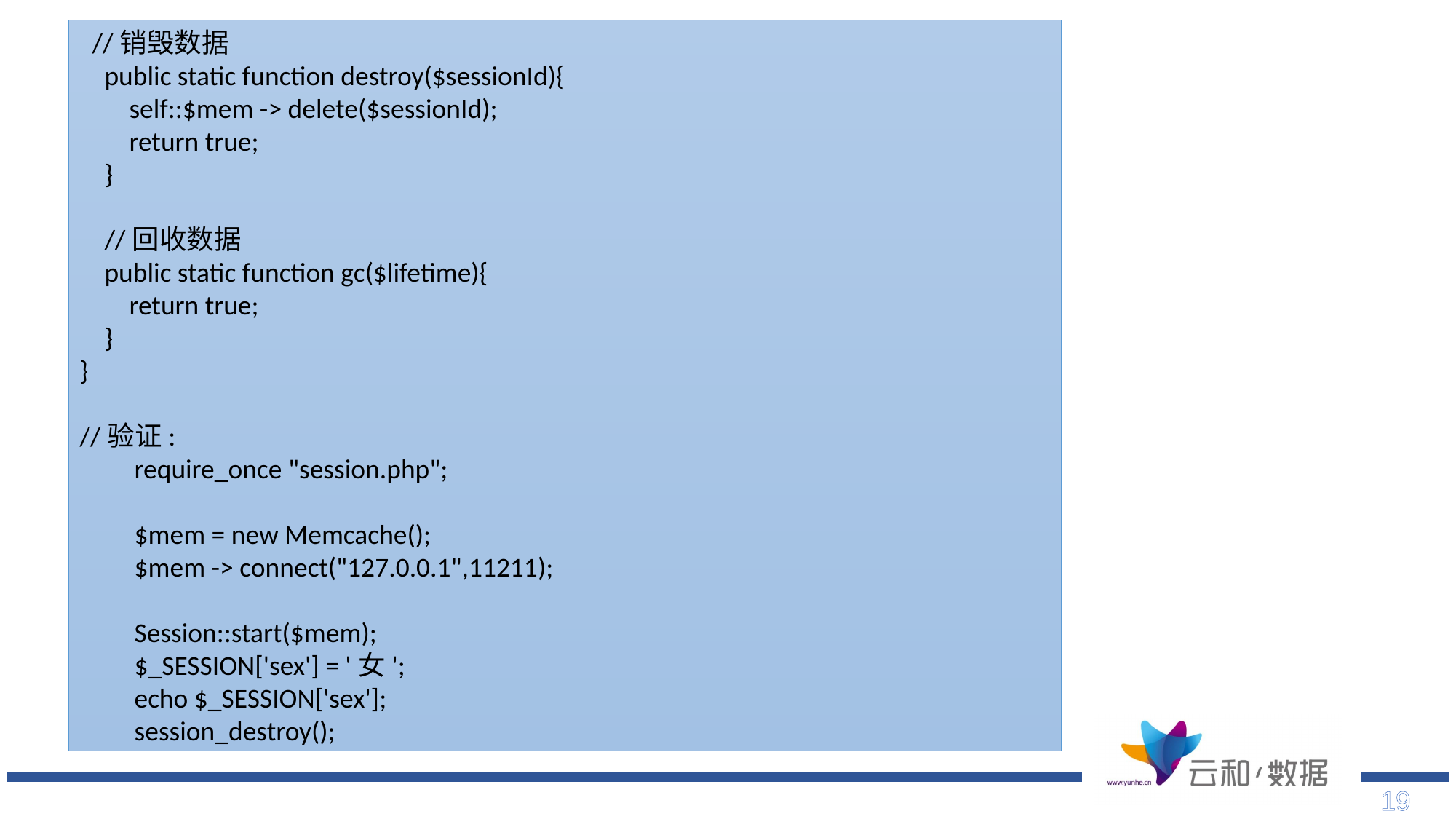

//销毁数据
    public static function destroy($sessionId){
        self::$mem -> delete($sessionId);
        return true;
    }

    //回收数据
    public static function gc($lifetime){
        return true;
    }
}

//验证:
require_once "session.php";

$mem = new Memcache();
$mem -> connect("127.0.0.1",11211);

Session::start($mem);
$_SESSION['sex'] = '女';
echo $_SESSION['sex'];
session_destroy();